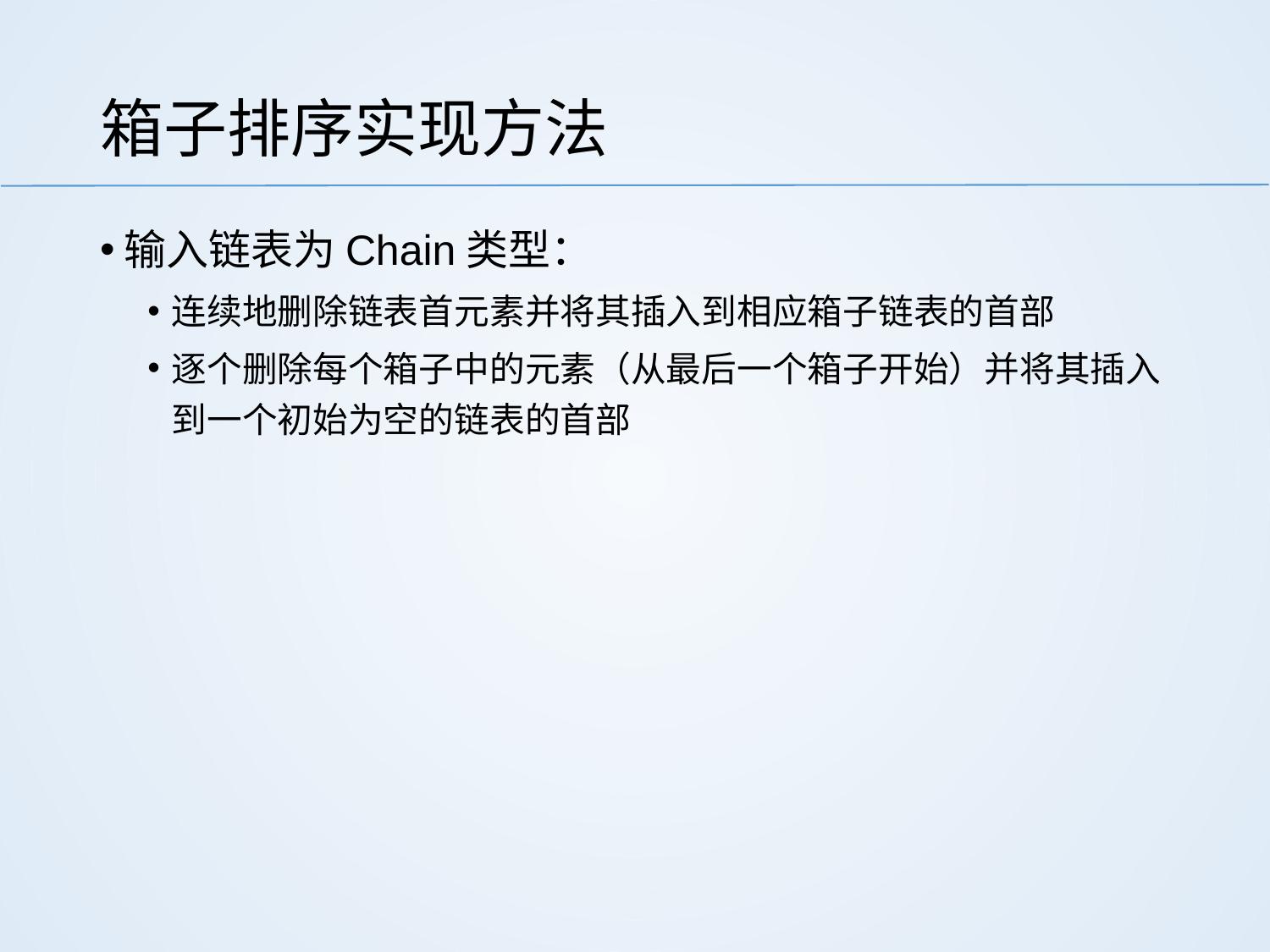

# 箱子排序实现方法
输入链表为Chain类型：
连续地删除链表首元素并将其插入到相应箱子链表的首部
逐个删除每个箱子中的元素（从最后一个箱子开始）并将其插入到一个初始为空的链表的首部
57